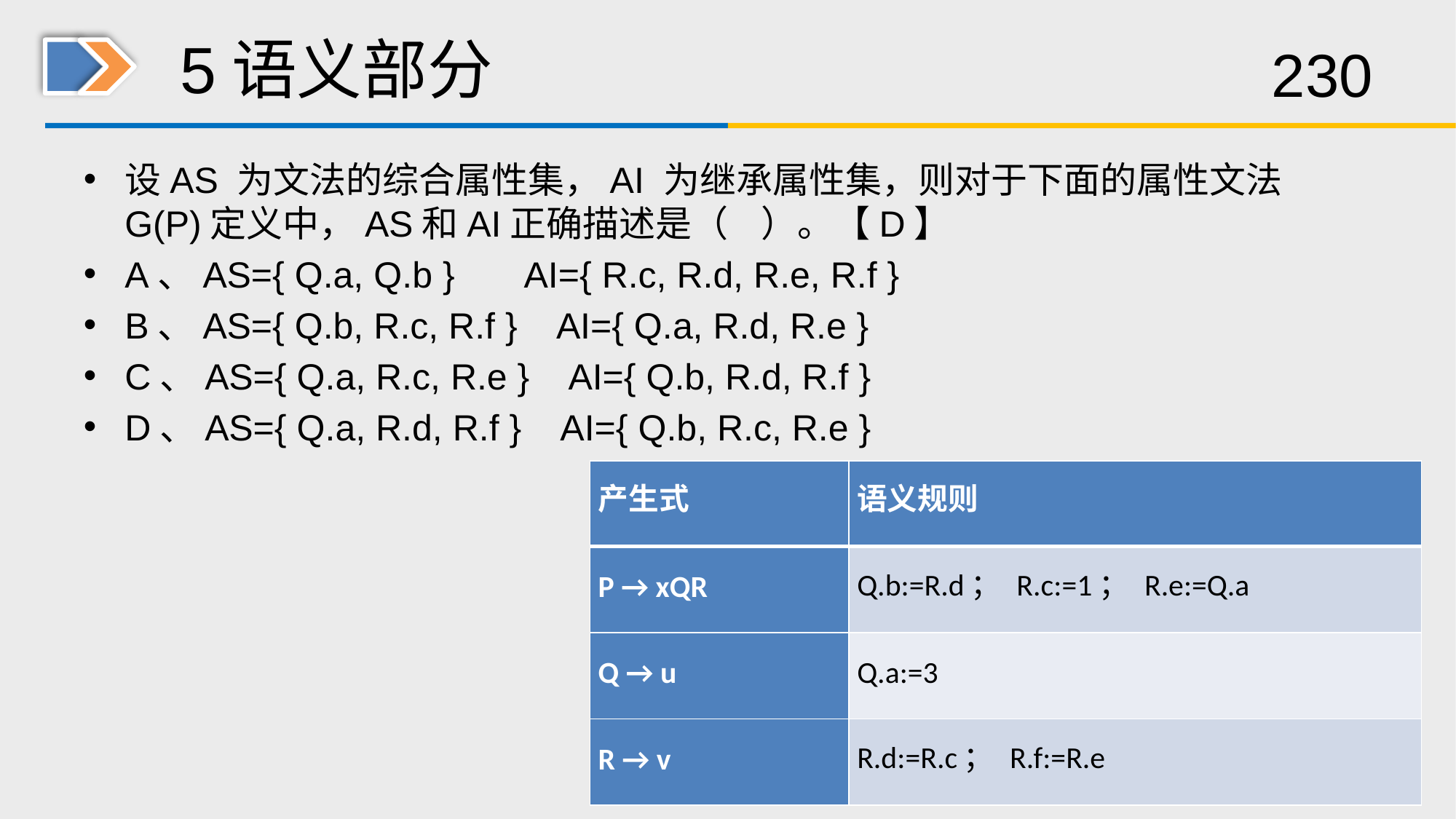

# 5语义部分
230
设AS 为文法的综合属性集，AI 为继承属性集，则对于下面的属性文法G(P)定义中，AS和AI正确描述是（    ）。【D】
A、AS={ Q.a, Q.b }       AI={ R.c, R.d, R.e, R.f }
B、AS={ Q.b, R.c, R.f }    AI={ Q.a, R.d, R.e }
C、AS={ Q.a, R.c, R.e }    AI={ Q.b, R.d, R.f }
D、AS={ Q.a, R.d, R.f }    AI={ Q.b, R.c, R.e }

| 产生式 | 语义规则 |
| --- | --- |
| P → xQR | Q.b:=R.d； R.c:=1； R.e:=Q.a |
| Q → u | Q.a:=3 |
| R → v | R.d:=R.c； R.f:=R.e |